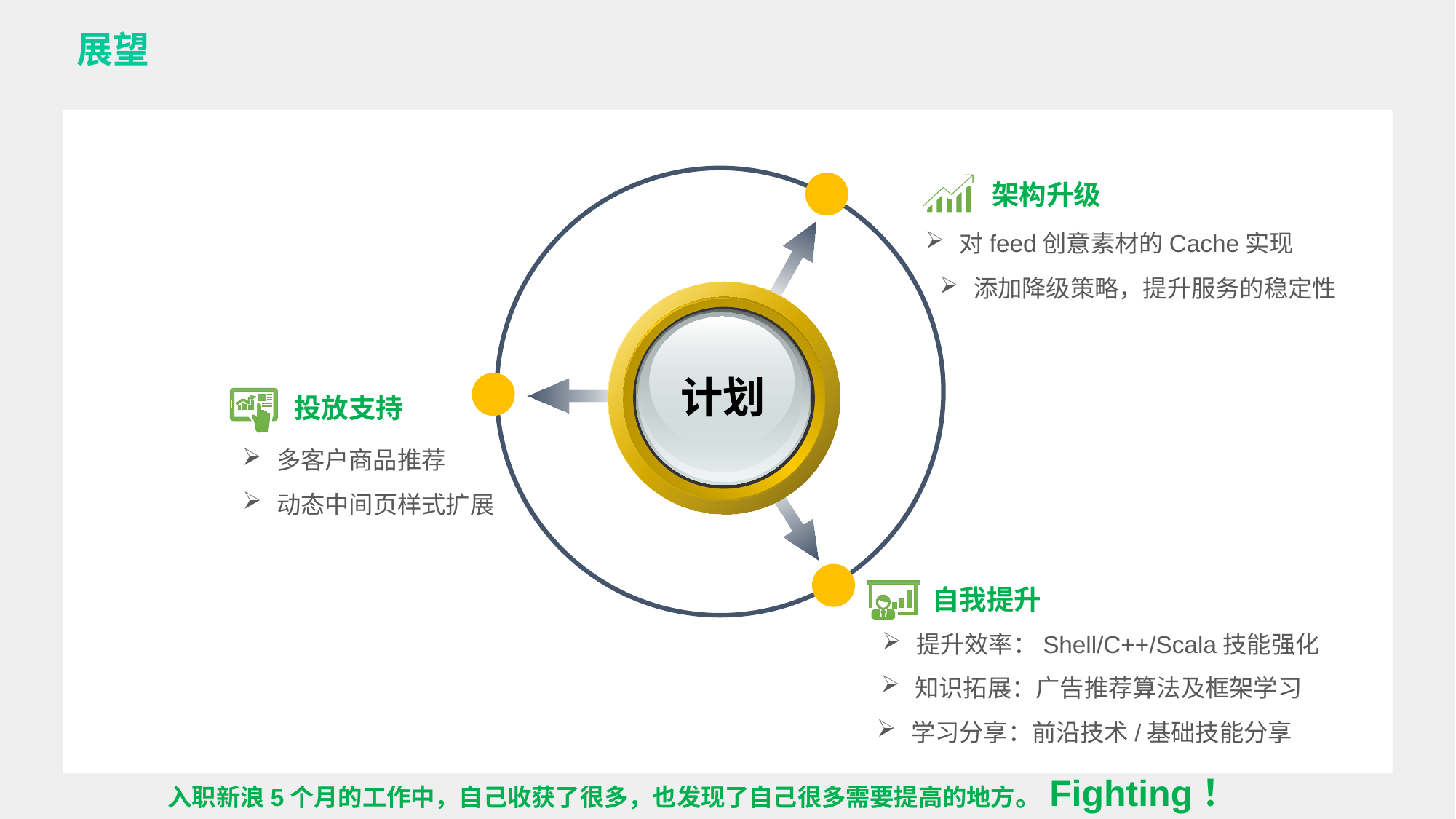

# 展望

计划

架构升级

对feed创意素材的Cache实现
添加降级策略，提升服务的稳定性
投放支持

多客户商品推荐
动态中间页样式扩展
自我提升

提升效率：Shell/C++/Scala技能强化
知识拓展：广告推荐算法及框架学习
学习分享：前沿技术/基础技能分享
入职新浪5个月的工作中，自己收获了很多，也发现了自己很多需要提高的地方。Fighting！